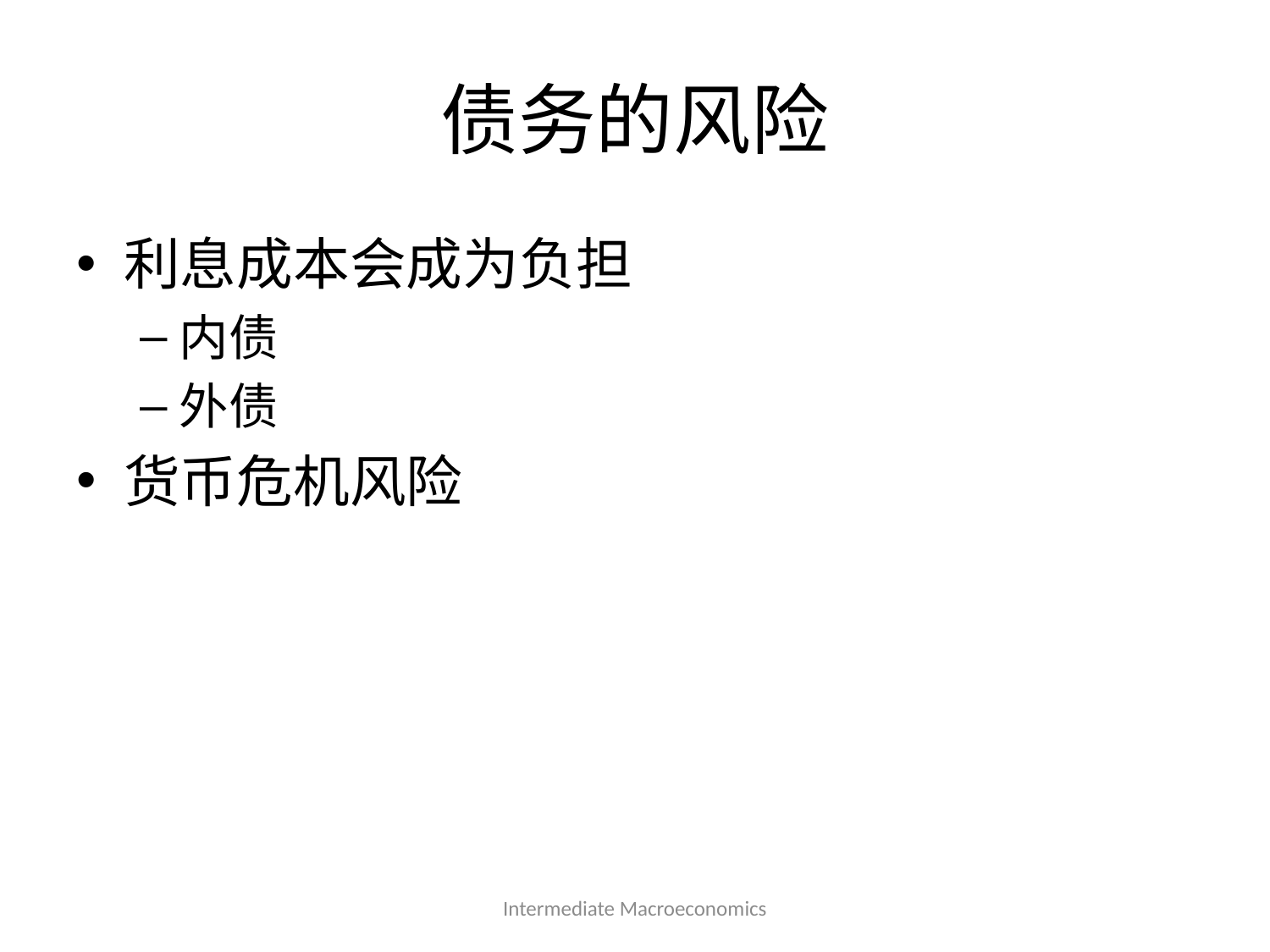

# 债务的风险
利息成本会成为负担
内债
外债
货币危机风险

Intermediate Macroeconomics